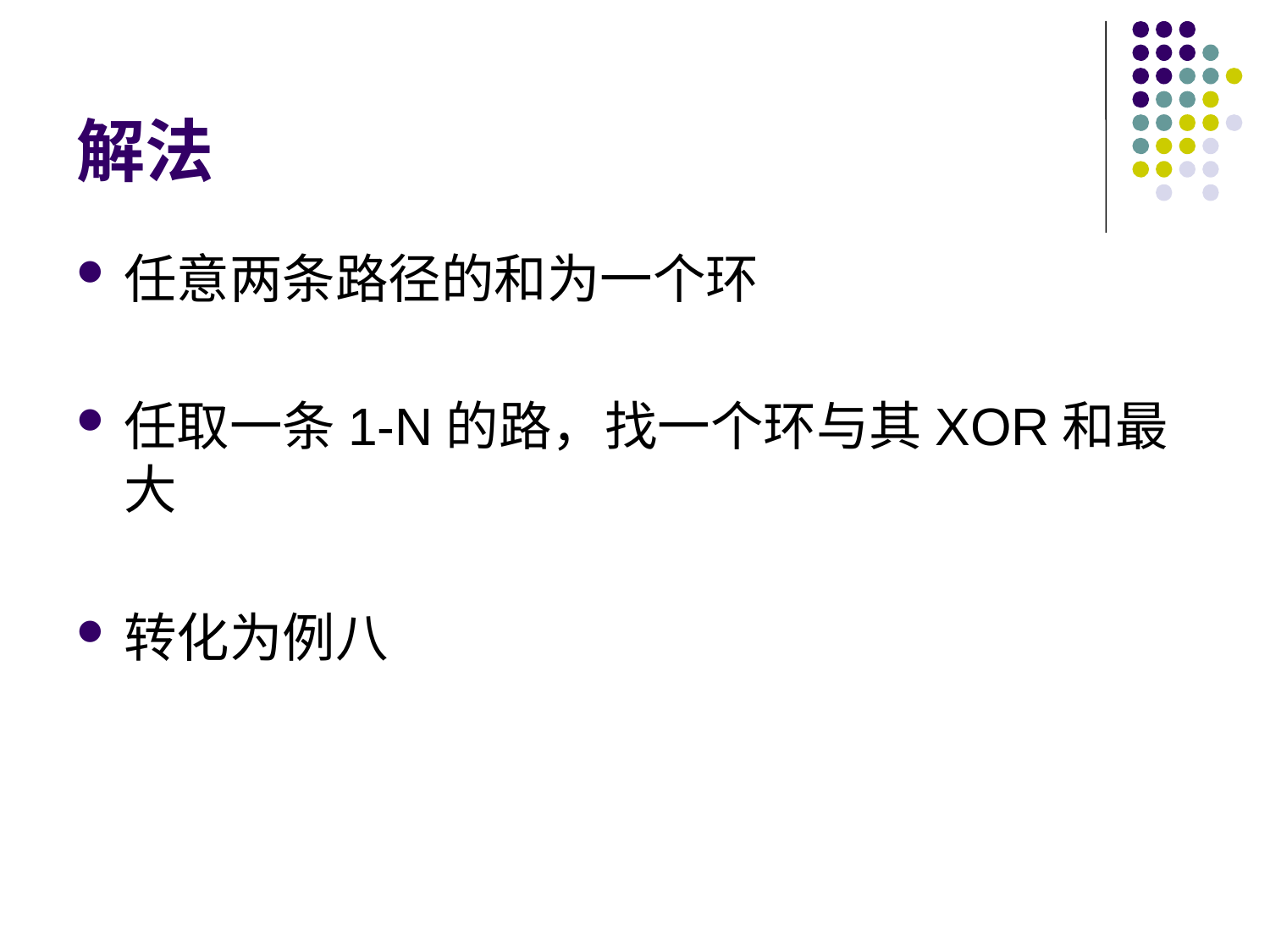

# 解法
任意两条路径的和为一个环

任取一条1-N的路，找一个环与其XOR和最大

转化为例八